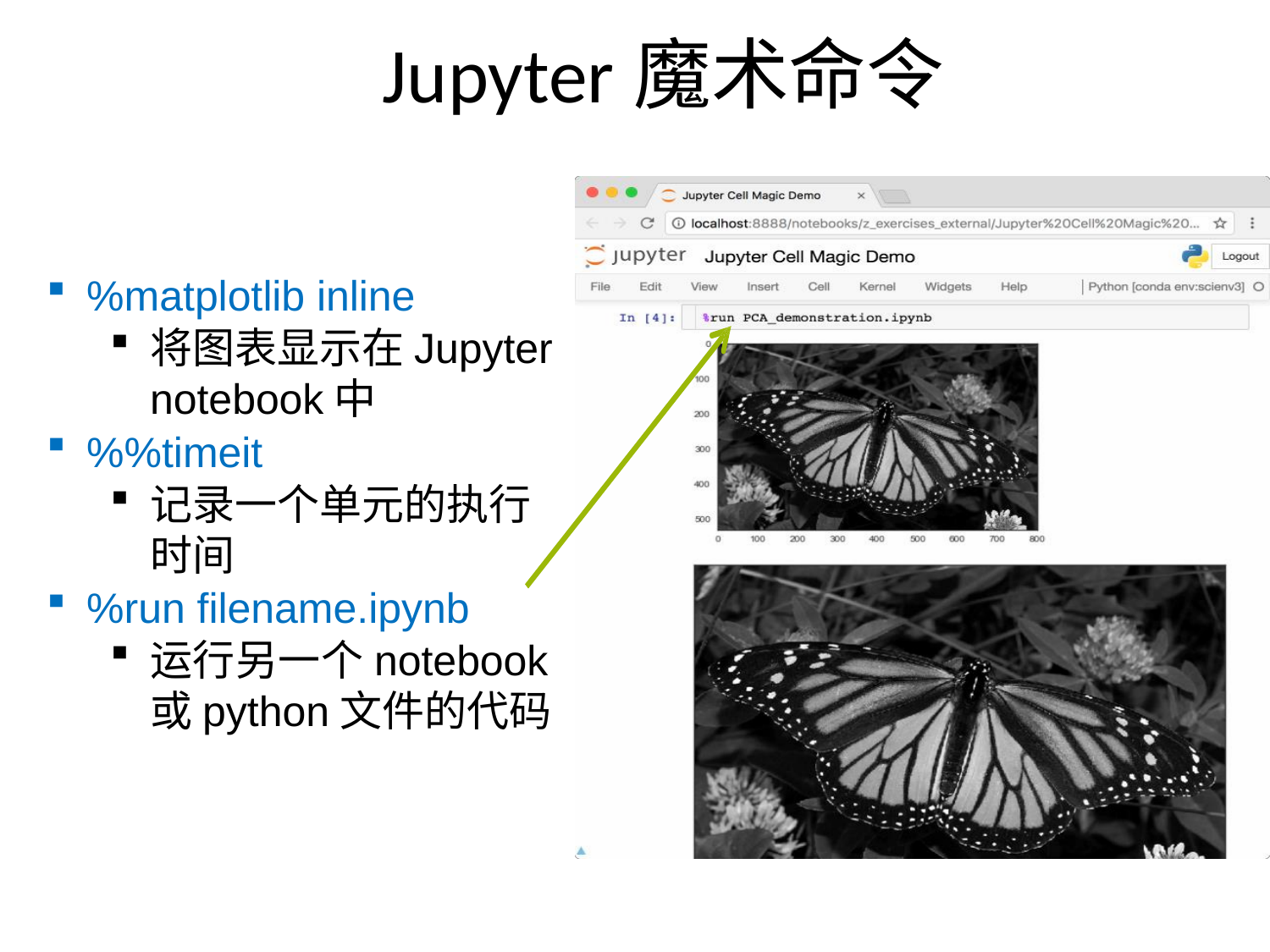

Jupyter魔术命令

%matplotlib inline
将图表显示在Jupyter notebook中
%%timeit
记录一个单元的执行时间
%run filename.ipynb
运行另一个notebook或python文件的代码